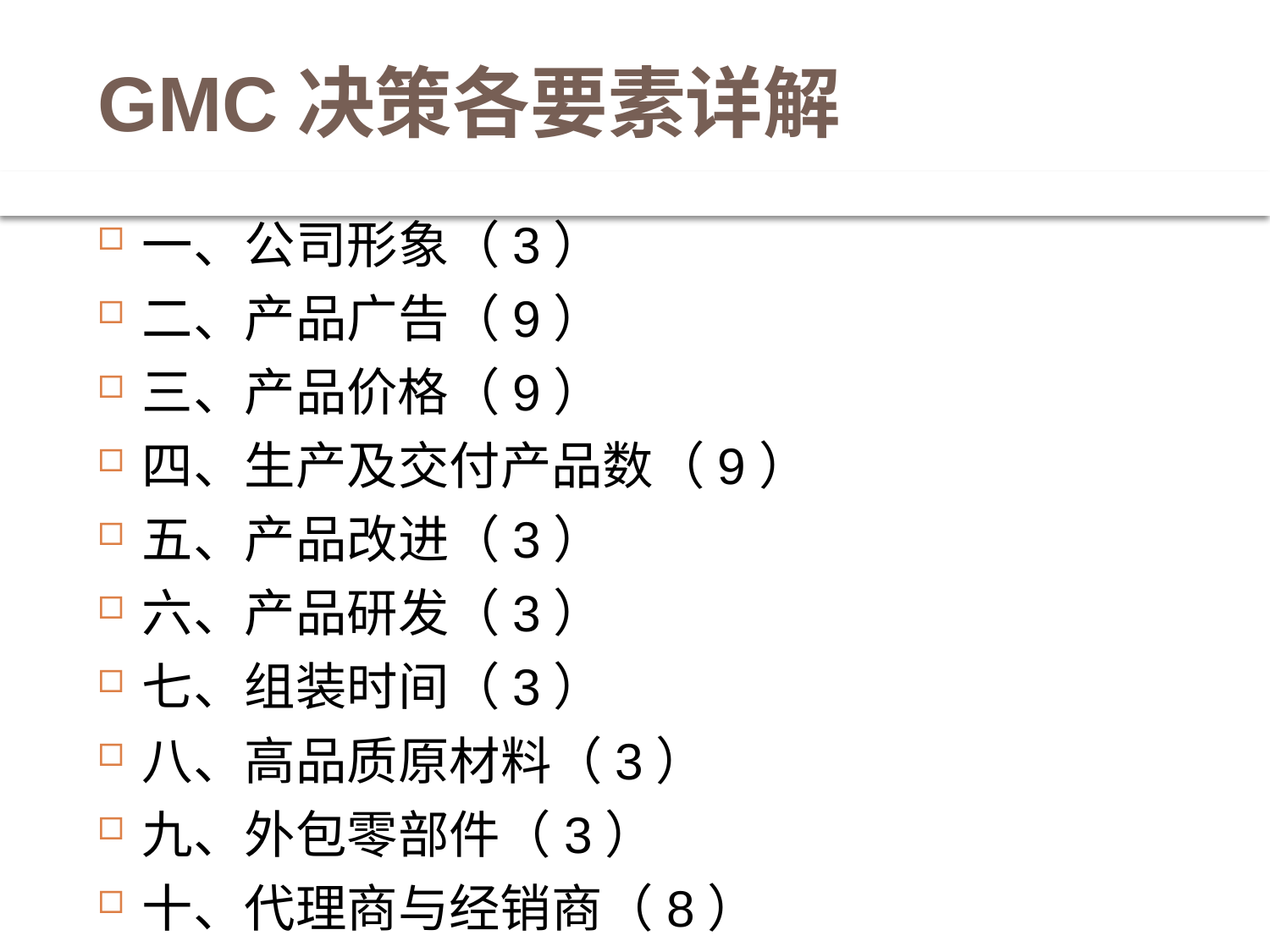

# GMC决策各要素详解
一、公司形象（3）
二、产品广告（9）
三、产品价格（9）
四、生产及交付产品数（9）
五、产品改进（3）
六、产品研发（3）
七、组装时间（3）
八、高品质原材料（3）
九、外包零部件（3）
十、代理商与经销商（8）